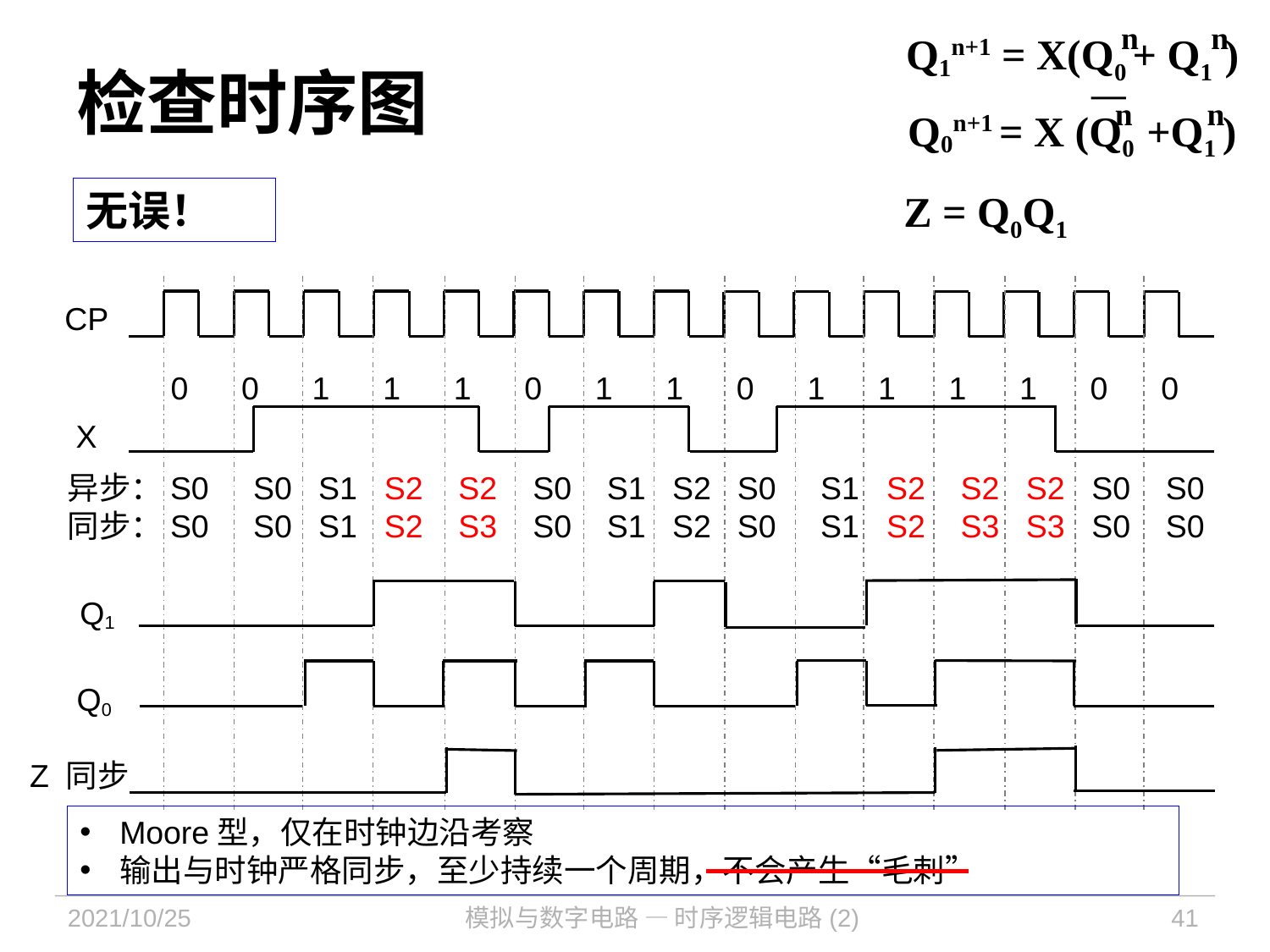

n
n
Q1n+1 = X(Q0 + Q1  )
# 检查时序图
n
n
 Q0n+1 = X (Q0  +Q1 )

   Z = Q0Q1
无误！
CP
0      0      1      1      1      0      1      1      0      1      1      1      1      0      0
X
异步：S0     S0   S1   S2    S2    S0    S1   S2   S0     S1   S2    S2   S2   S0    S0
同步：S0     S0   S1   S2    S3    S0    S1   S2   S0     S1   S2    S3   S3   S0    S0
Q1
Q0
Z 同步
Moore型，仅在时钟边沿考察
输出与时钟严格同步，至少持续一个周期，不会产生“毛刺”
2021/10/25
模拟与数字电路 — 时序逻辑电路(2)
41